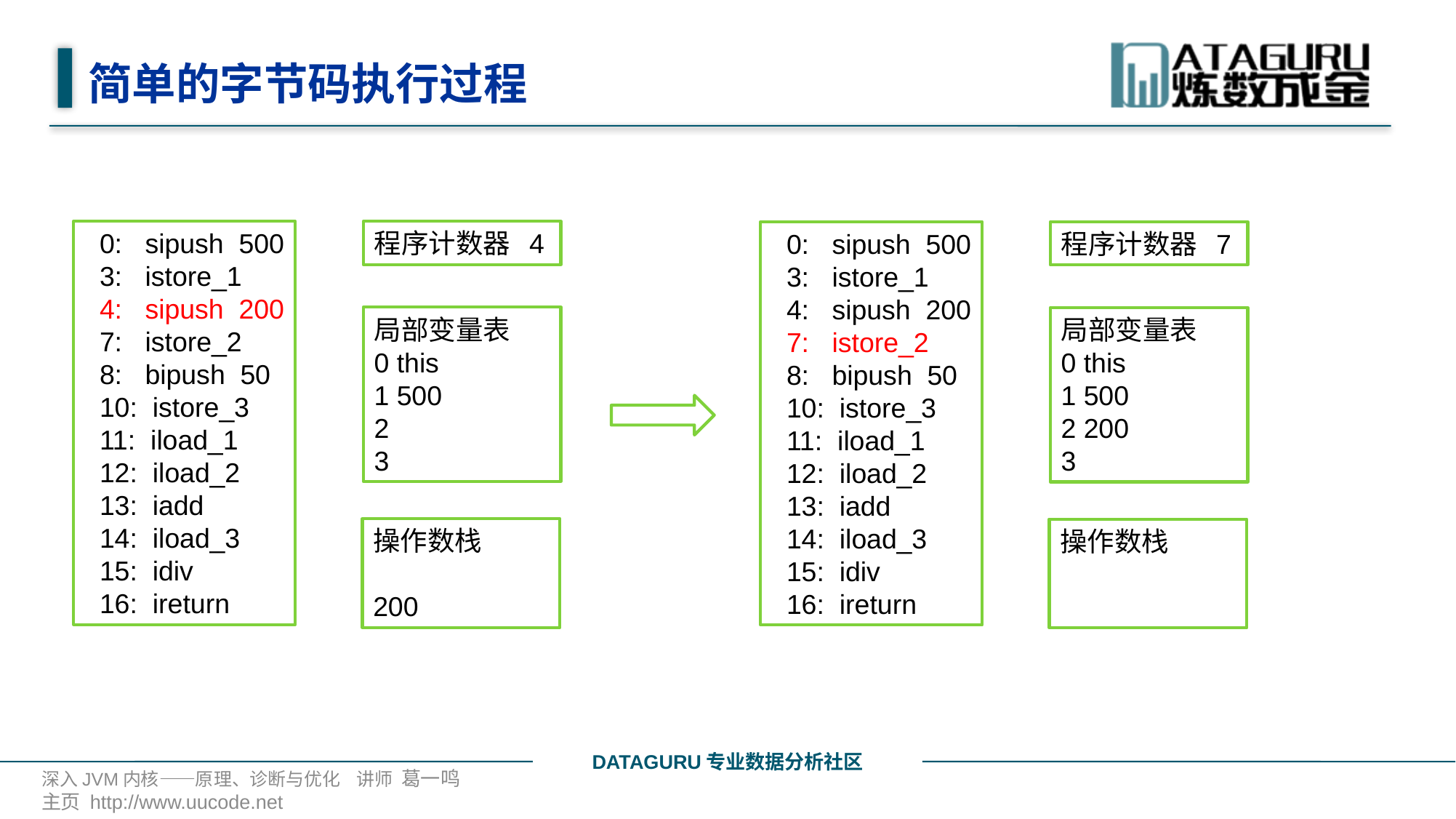

# 简单的字节码执行过程
  0:   sipush  500
  3:   istore_1
  4:   sipush  200
  7:   istore_2
  8:   bipush  50
  10:  istore_3
  11:  iload_1
  12:  iload_2
  13:  iadd
  14:  iload_3
  15:  idiv
  16:  ireturn
程序计数器  4
  0:   sipush  500
  3:   istore_1
  4:   sipush  200
  7:   istore_2
  8:   bipush  50
  10:  istore_3
  11:  iload_1
  12:  iload_2
  13:  iadd
  14:  iload_3
  15:  idiv
  16:  ireturn
程序计数器  7
局部变量表
0 this
1 500
2
3
局部变量表
0 this
1 500
2 200
3

操作数栈

200
操作数栈